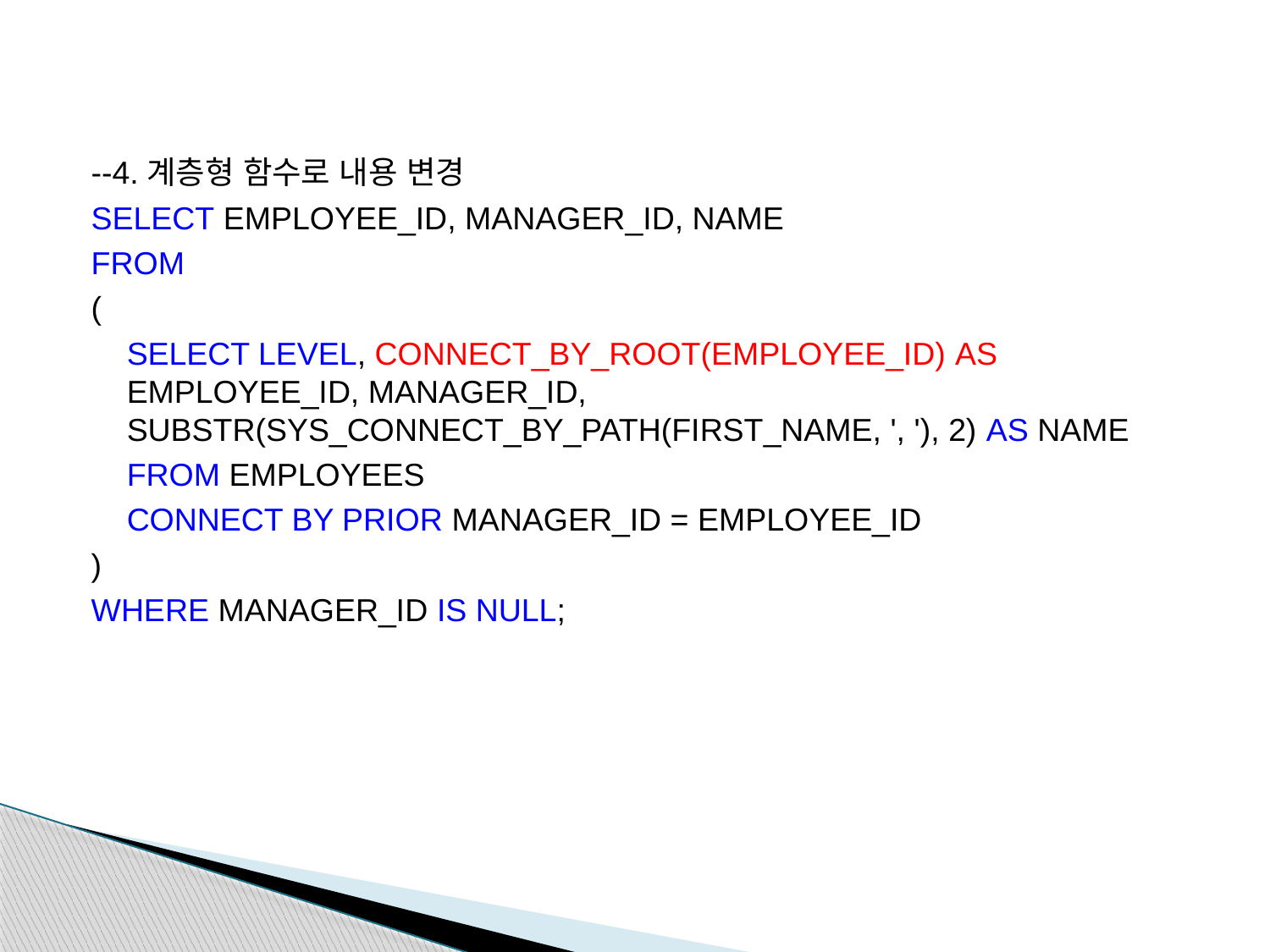

--4.계층형 함수로 내용 변경
SELECT EMPLOYEE_ID, MANAGER_ID, NAME
FROM
(
    SELECT LEVEL, CONNECT_BY_ROOT(EMPLOYEE_ID) AS EMPLOYEE_ID, MANAGER_ID, SUBSTR(SYS_CONNECT_BY_PATH(FIRST_NAME, ', '), 2) AS NAME
    FROM EMPLOYEES
    CONNECT BY PRIOR MANAGER_ID = EMPLOYEE_ID
)
WHERE MANAGER_ID IS NULL;